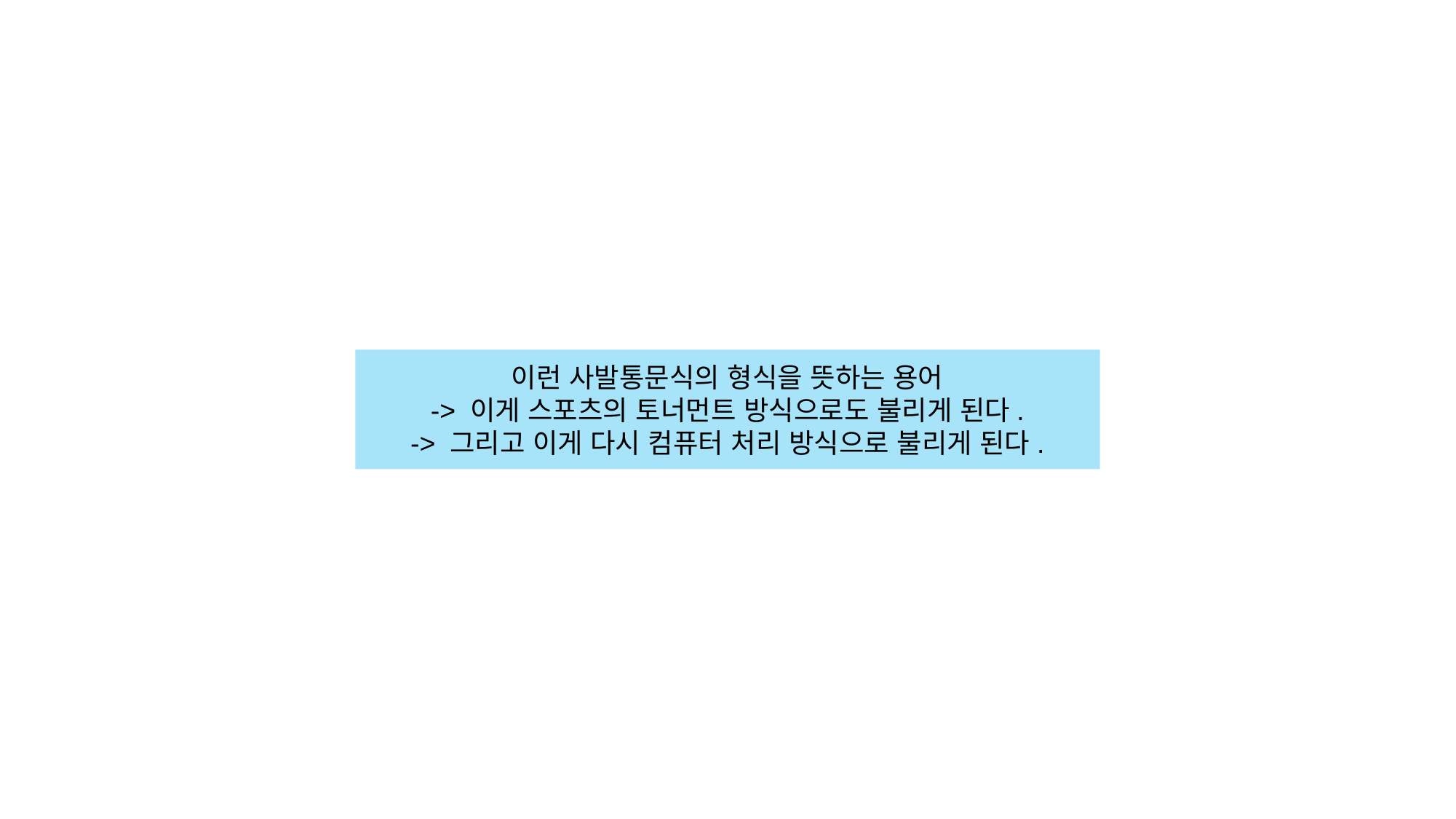

이런 사발통문식의 형식을 뜻하는 용어
-> 이게 스포츠의 토너먼트 방식으로도 불리게 된다.
-> 그리고 이게 다시 컴퓨터 처리 방식으로 불리게 된다.